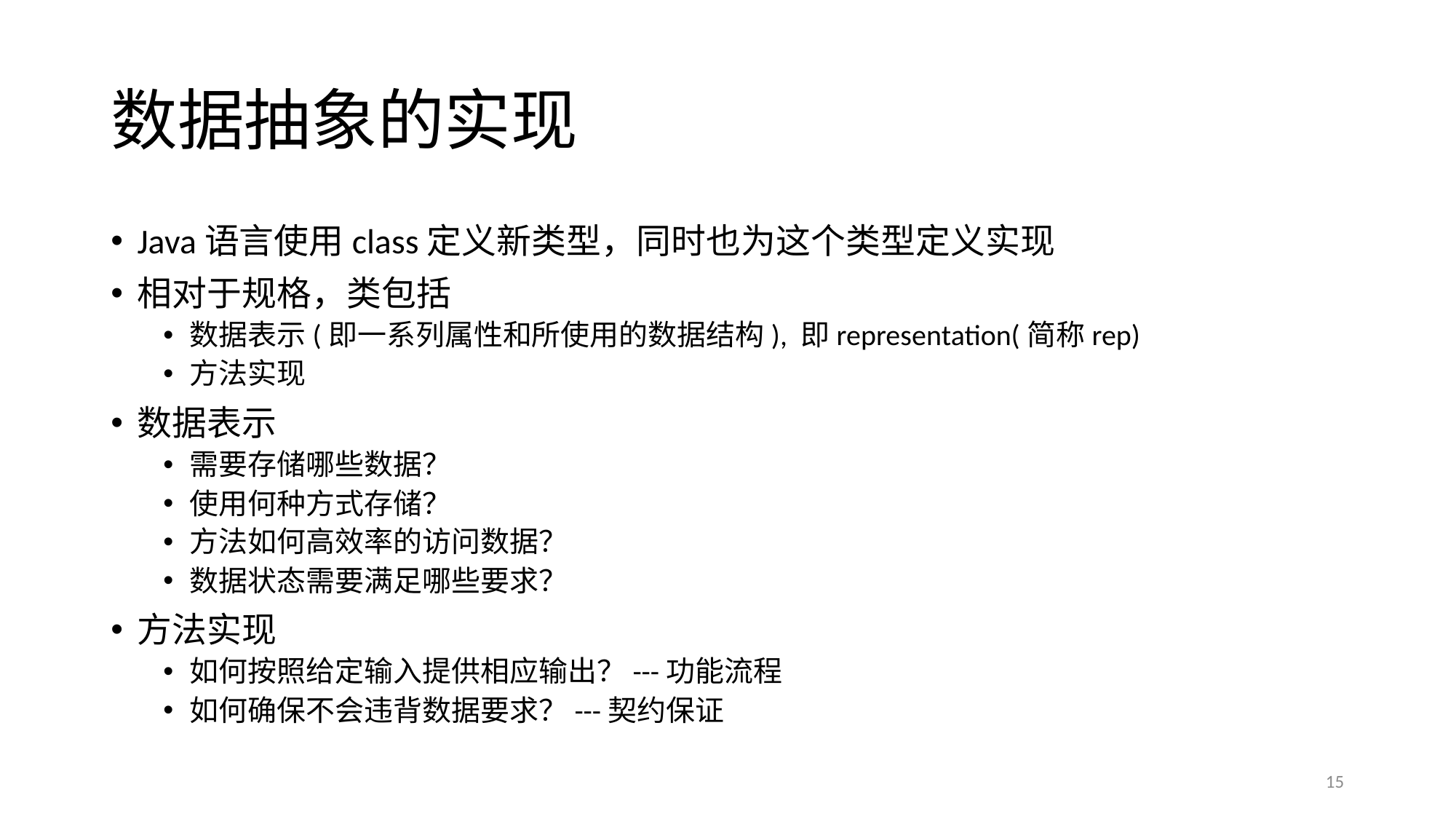

# 数据抽象的实现
Java语言使用class定义新类型，同时也为这个类型定义实现
相对于规格，类包括
数据表示(即一系列属性和所使用的数据结构), 即representation(简称rep)
方法实现
数据表示
需要存储哪些数据？
使用何种方式存储？
方法如何高效率的访问数据？
数据状态需要满足哪些要求？
方法实现
如何按照给定输入提供相应输出？---功能流程
如何确保不会违背数据要求？---契约保证
15